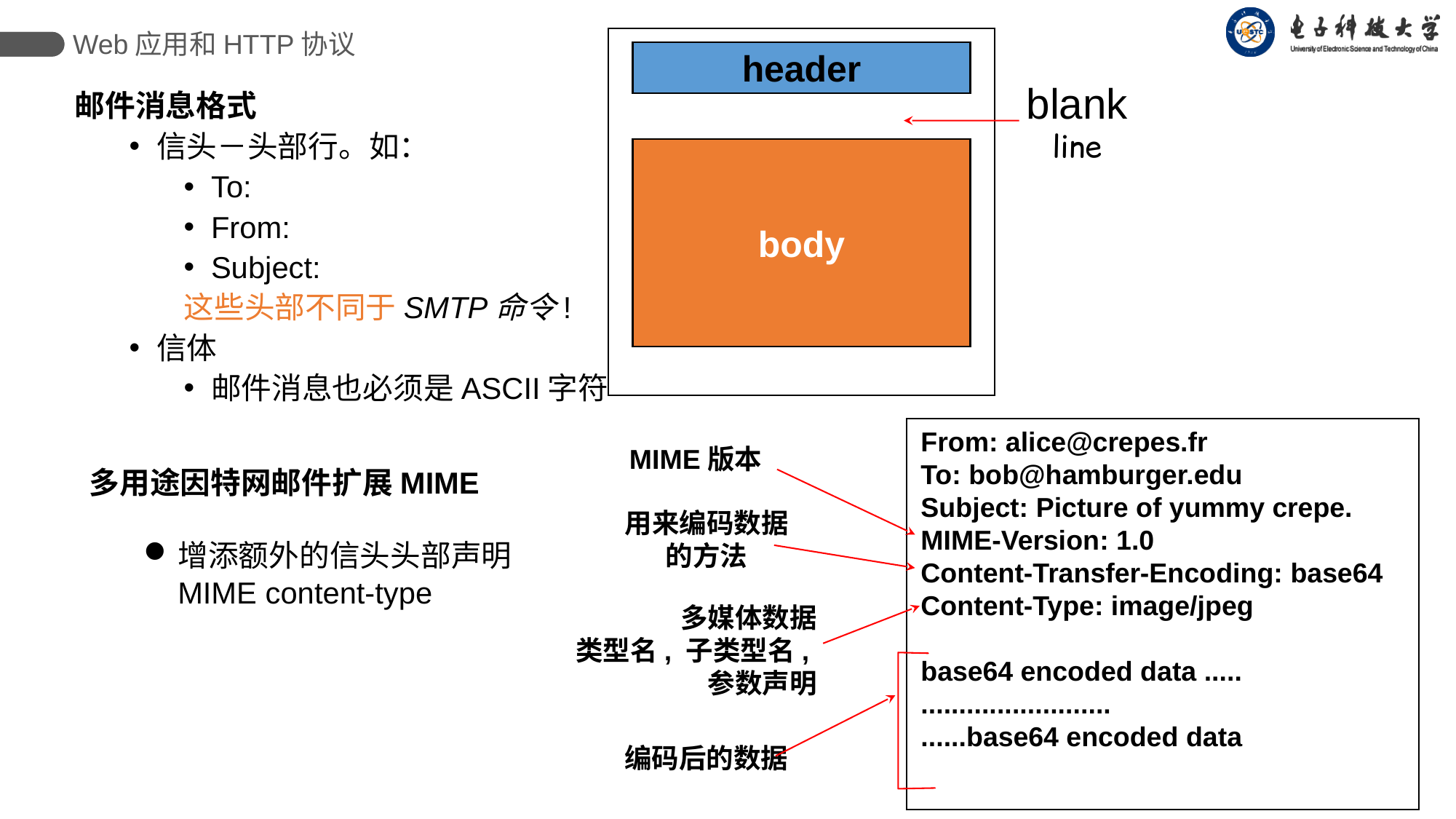

Web应用和HTTP协议

header
blank
line
邮件消息格式
信头－头部行。如：
To:
From:
Subject:
这些头部不同于SMTP命令!
信体
邮件消息也必须是ASCII字符

body

From: alice@crepes.fr
To: bob@hamburger.edu
Subject: Picture of yummy crepe.
MIME-Version: 1.0
Content-Transfer-Encoding: base64
Content-Type: image/jpeg

base64 encoded data .....
.........................
......base64 encoded data

MIME版本
多用途因特网邮件扩展MIME

增添额外的信头头部声明MIME content-type

用来编码数据
的方法

多媒体数据
类型名, 子类型名,
参数声明

编码后的数据